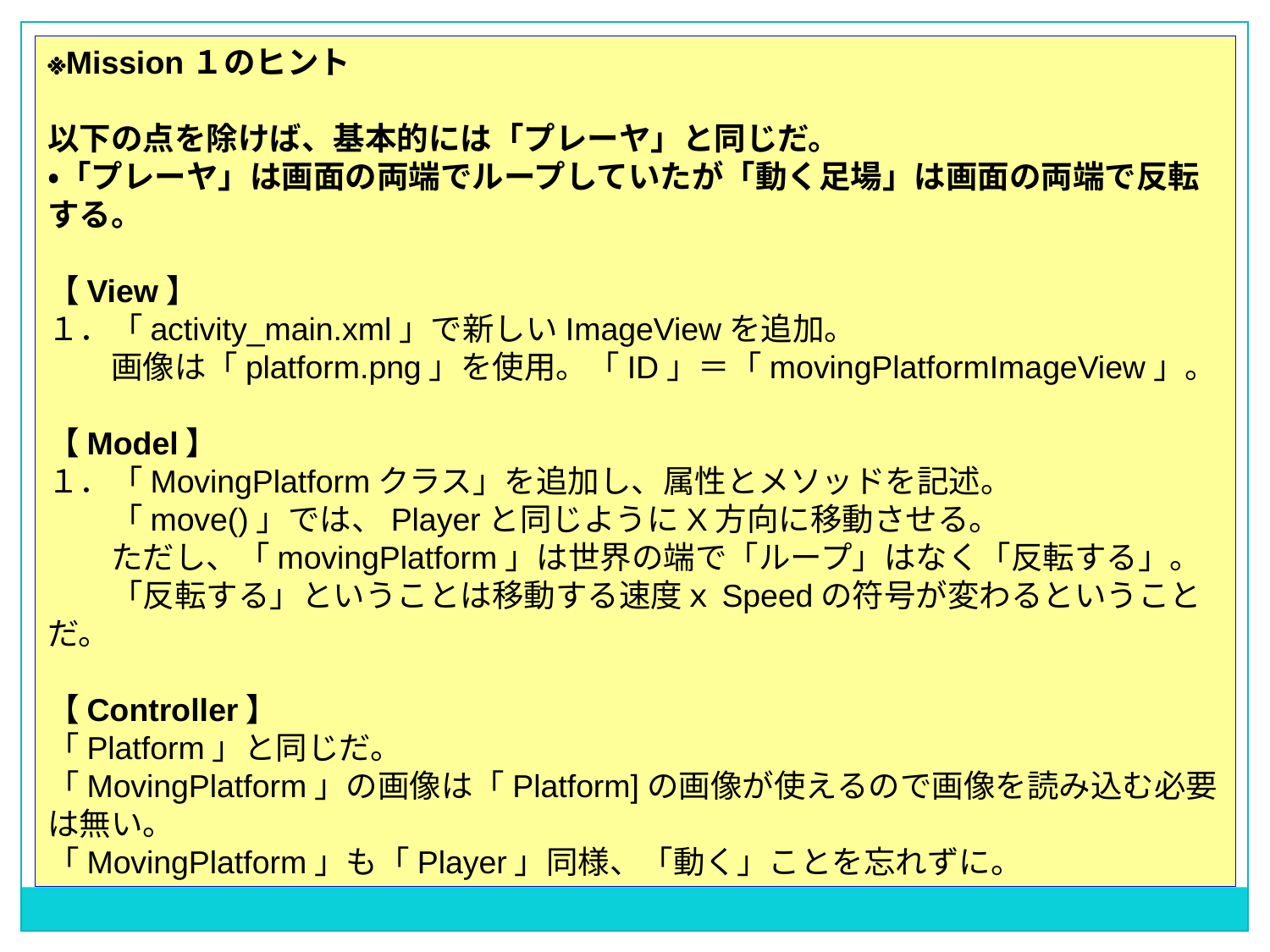

※Mission１のヒント

以下の点を除けば、基本的には「プレーヤ」と同じだ。
・「プレーヤ」は画面の両端でループしていたが「動く足場」は画面の両端で反転する。

【View】
１．「activity_main.xml」で新しいImageViewを追加。
　　画像は「platform.png」を使用。「ID」＝「movingPlatformImageView」。

【Model】
１．「MovingPlatformクラス」を追加し、属性とメソッドを記述。
　　「move()」では、Playerと同じようにX方向に移動させる。
　　ただし、「movingPlatform」は世界の端で「ループ」はなく「反転する」。
　　「反転する」ということは移動する速度ｘSpeedの符号が変わるということだ。

【Controller】
「Platform」と同じだ。
「MovingPlatform」の画像は「Platform]の画像が使えるので画像を読み込む必要は無い。
「MovingPlatform」も「Player」同様、「動く」ことを忘れずに。